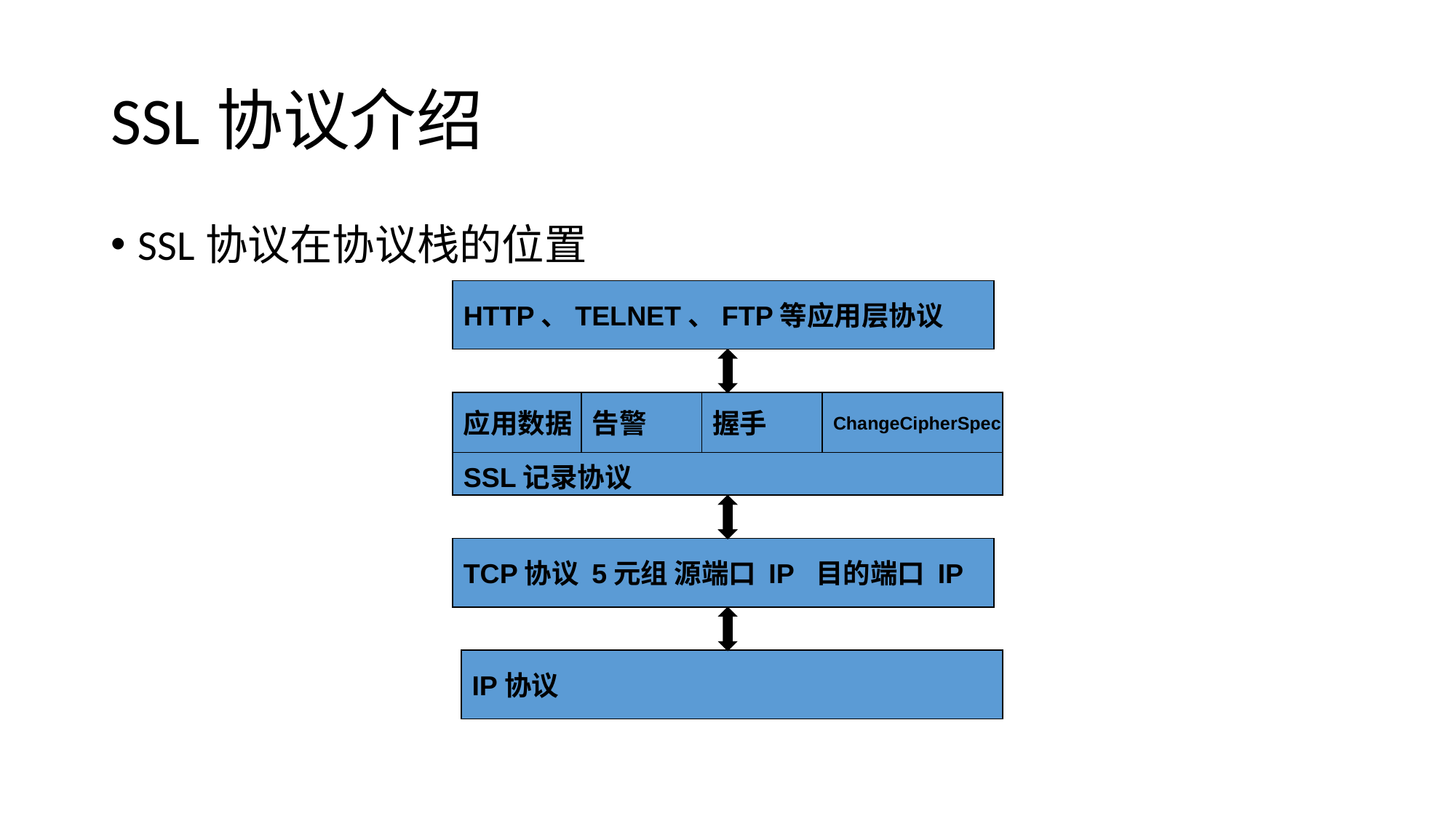

# SSL协议介绍
SSL协议在协议栈的位置

HTTP、TELNET、FTP等应用层协议

SSL记录协议

应用数据
告警
握手
ChangeCipherSpec

TCP协议 5元组 源端口 IP  目的端口 IP

IP协议